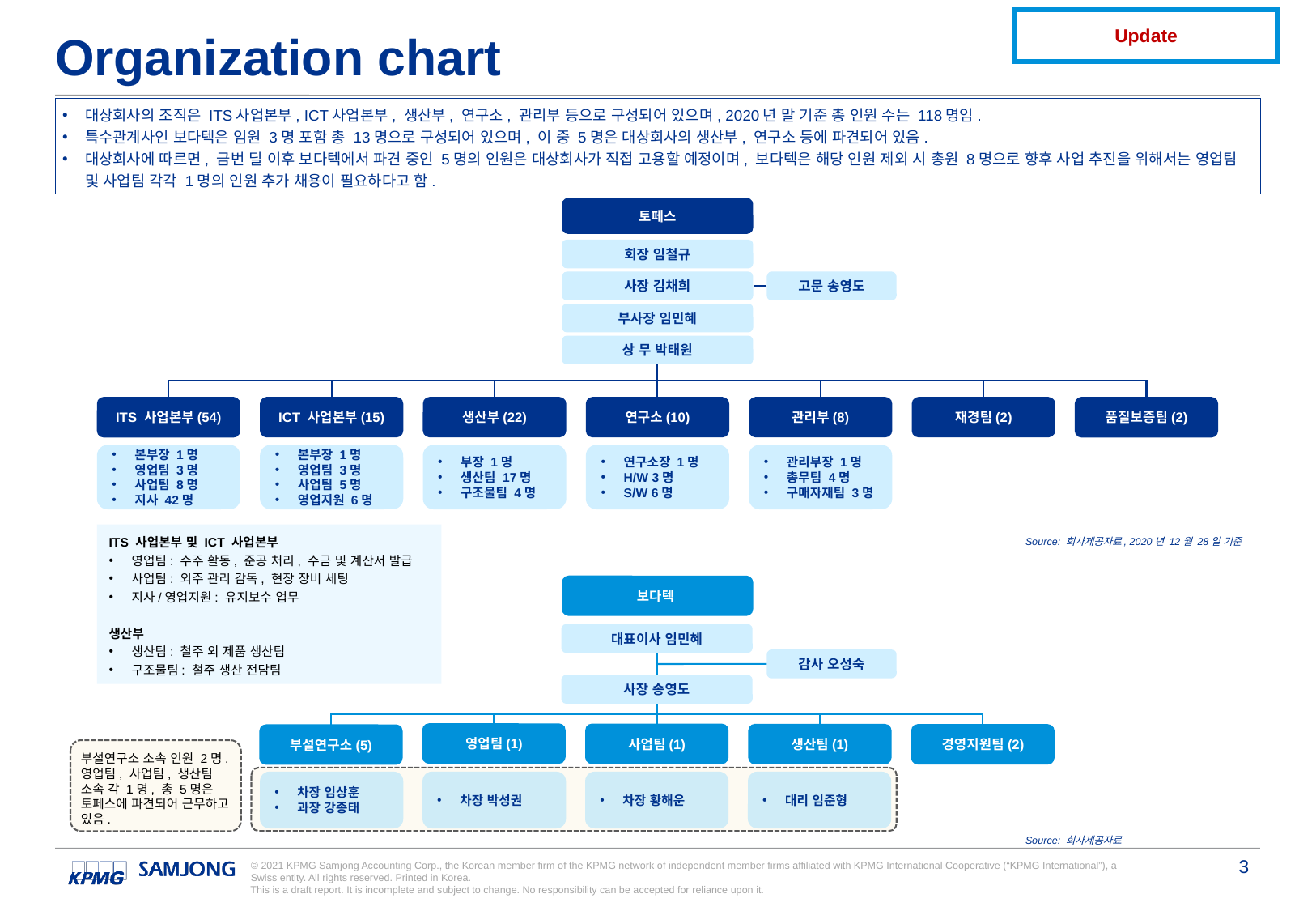

Update
Organization chart
대상회사의 조직은 ITS사업본부, ICT사업본부, 생산부, 연구소, 관리부 등으로 구성되어 있으며, 2020년 말 기준 총 인원 수는 118명임.
특수관계사인 보다텍은 임원 3명 포함 총 13명으로 구성되어 있으며, 이 중 5명은 대상회사의 생산부, 연구소 등에 파견되어 있음.
대상회사에 따르면, 금번 딜 이후 보다텍에서 파견 중인 5명의 인원은 대상회사가 직접 고용할 예정이며, 보다텍은 해당 인원 제외 시 총원 8명으로 향후 사업 추진을 위해서는 영업팀 및 사업팀 각각 1명의 인원 추가 채용이 필요하다고 함.
토페스
회장 임철규
사장 김채희
고문 송영도
부사장 임민혜
상 무 박태원
ITS 사업본부(54)
본부장 1명
영업팀 3명
사업팀 8명
지사 42명
ICT 사업본부(15)
본부장 1명
영업팀 3명
사업팀 5명
영업지원 6명
생산부(22)
부장 1명
생산팀 17명
구조물팀 4명
연구소(10)
연구소장 1명
H/W 3명
S/W 6명
관리부(8)
관리부장 1명
총무팀 4명
구매자재팀 3명
재경팀(2)
품질보증팀(2)
ITS 사업본부 및 ICT 사업본부
영업팀: 수주 활동, 준공 처리, 수금 및 계산서 발급
사업팀: 외주 관리 감독, 현장 장비 세팅
지사/영업지원: 유지보수 업무

생산부
생산팀: 철주 외 제품 생산팀
구조물팀: 철주 생산 전담팀
Source: 회사제공자료, 2020년 12월 28일 기준
보다텍
대표이사 임민혜
감사 오성숙
사장 송영도
영업팀(1)
사업팀(1)
생산팀(1)
경영지원팀(2)
부설연구소(5)
부설연구소 소속 인원 2명, 영업팀, 사업팀, 생산팀 소속 각 1명, 총 5명은 토페스에 파견되어 근무하고 있음.

차장 임상훈
과장 강종태
차장 박성권
차장 황해운
대리 임준형
Source: 회사제공자료